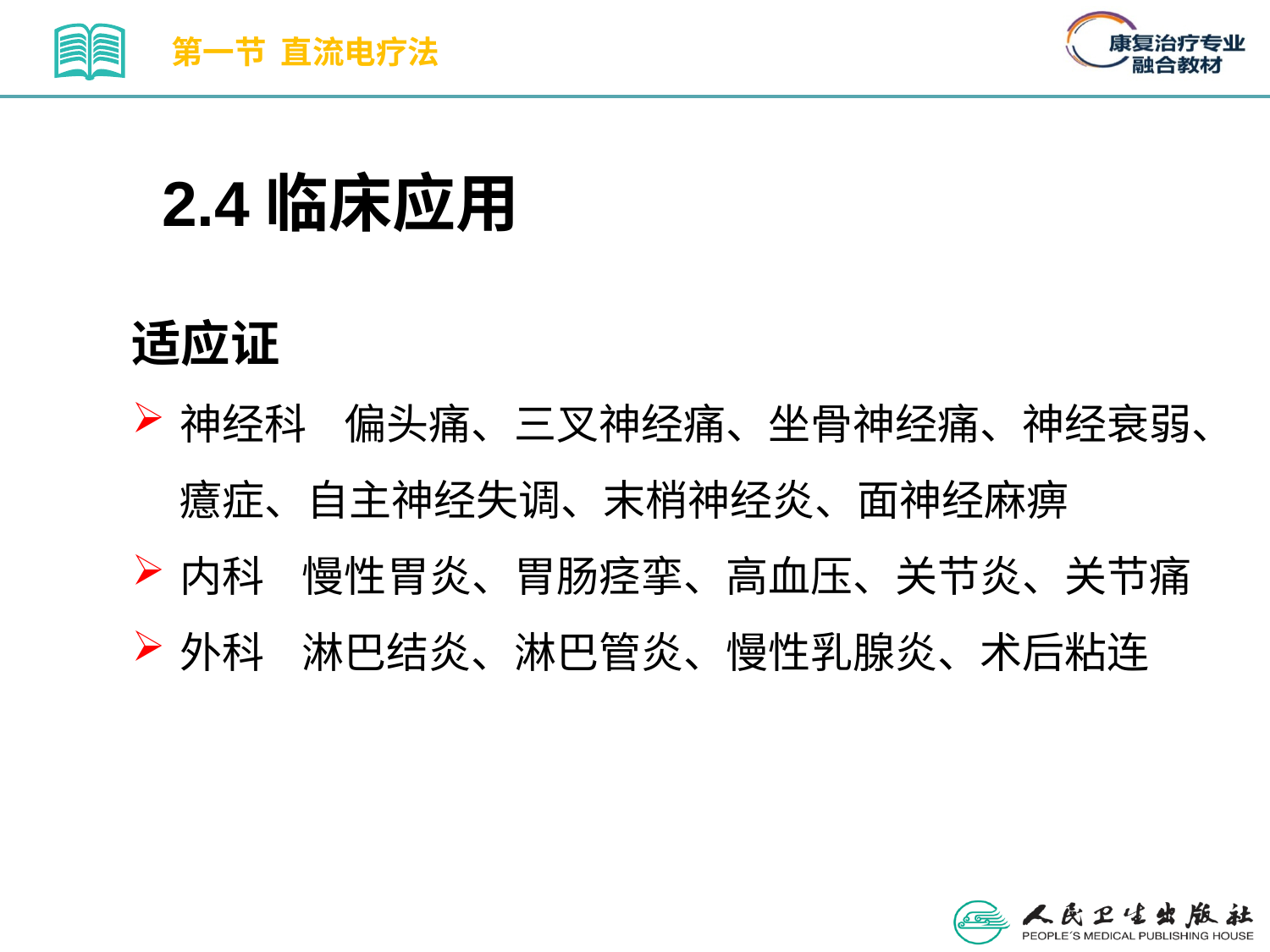

第一节  直流电疗法
2.4临床应用
适应证
神经科    偏头痛、三叉神经痛、坐骨神经痛、神经衰弱、癔症、自主神经失调、末梢神经炎、面神经麻痹
内科    慢性胃炎、胃肠痉挛、高血压、关节炎、关节痛
外科    淋巴结炎、淋巴管炎、慢性乳腺炎、术后粘连